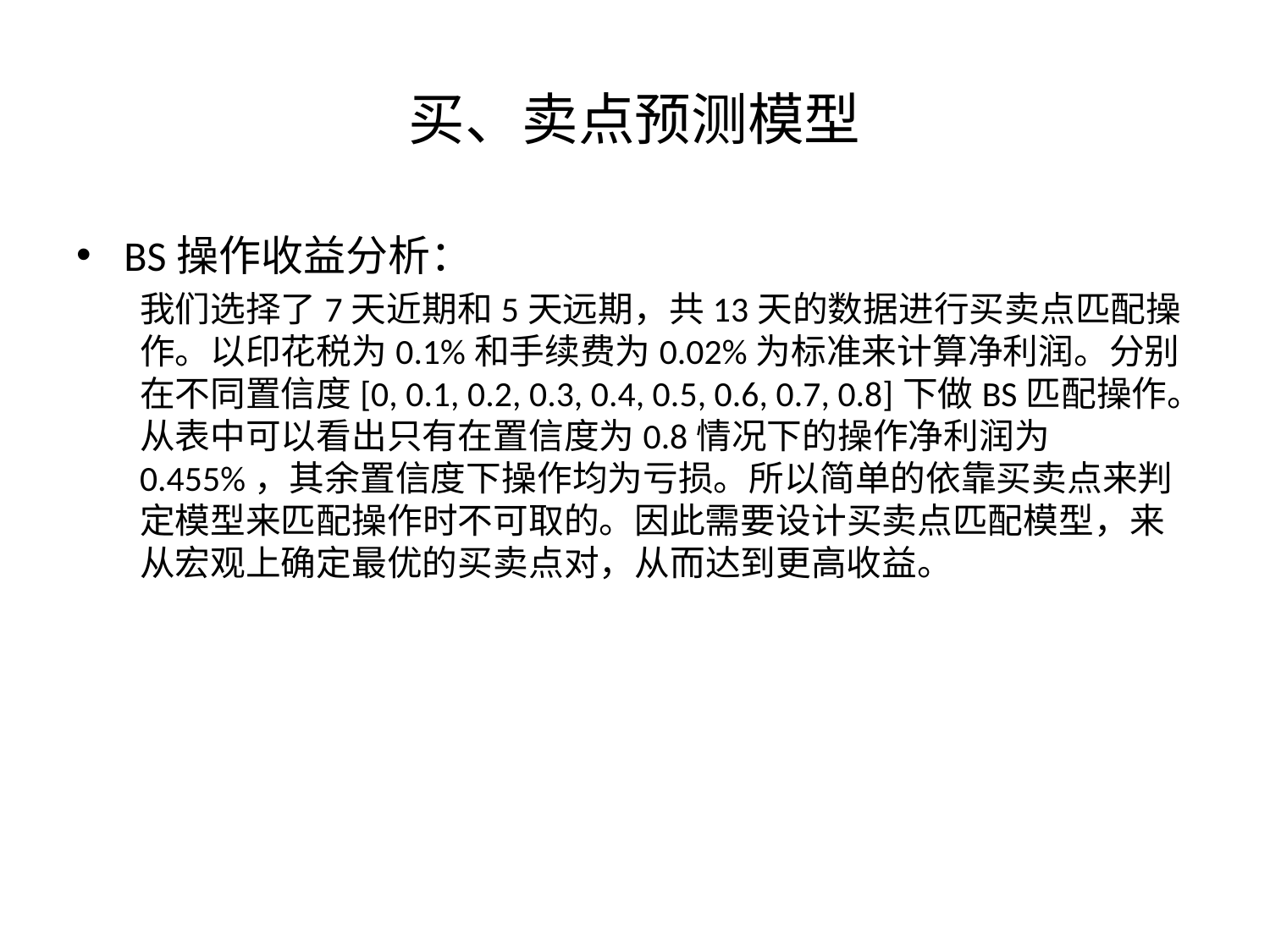

# 买、卖点预测模型
BS操作收益分析：
我们选择了7天近期和5天远期，共13天的数据进行买卖点匹配操作。以印花税为0.1%和手续费为0.02%为标准来计算净利润。分别在不同置信度[0, 0.1, 0.2, 0.3, 0.4, 0.5, 0.6, 0.7, 0.8]下做BS匹配操作。从表中可以看出只有在置信度为0.8情况下的操作净利润为0.455%，其余置信度下操作均为亏损。所以简单的依靠买卖点来判定模型来匹配操作时不可取的。因此需要设计买卖点匹配模型，来从宏观上确定最优的买卖点对，从而达到更高收益。